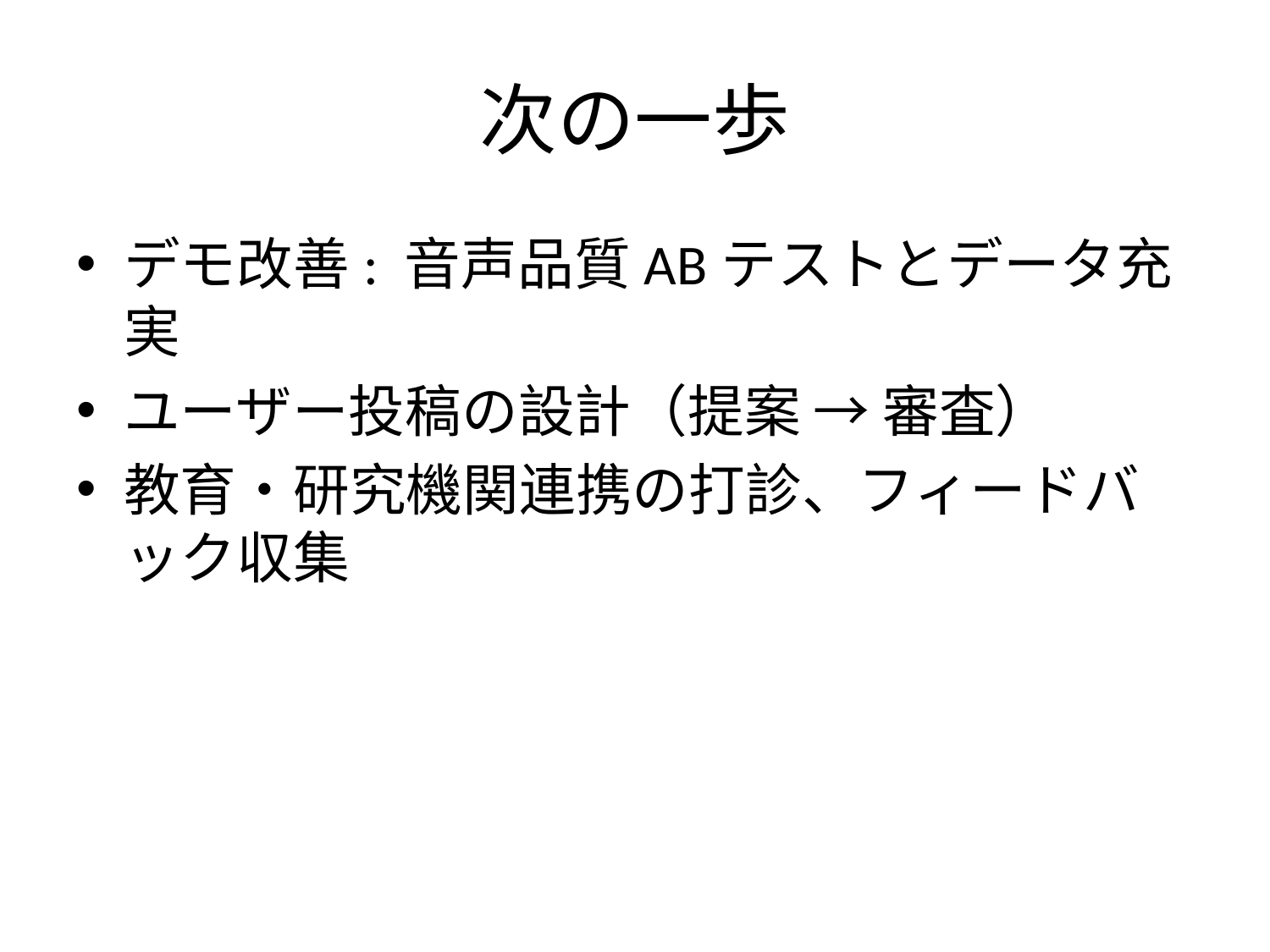

# 次の一歩
デモ改善: 音声品質ABテストとデータ充実
ユーザー投稿の設計（提案 → 審査）
教育・研究機関連携の打診、フィードバック収集